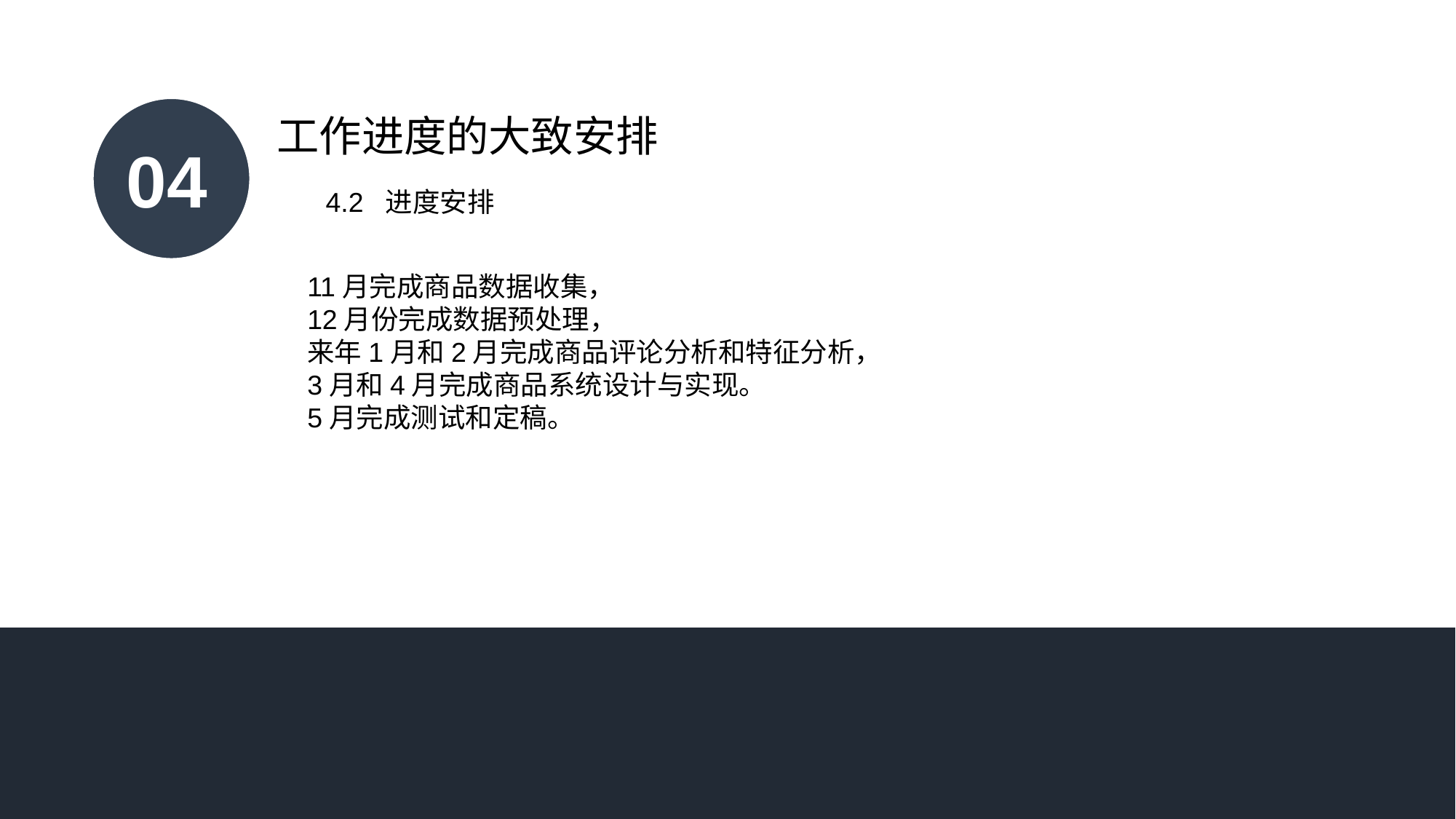

04
工作进度的大致安排
4.2  进度安排
11月完成商品数据收集，
12月份完成数据预处理，
来年1月和2月完成商品评论分析和特征分析，
3月和4月完成商品系统设计与实现。
5月完成测试和定稿。